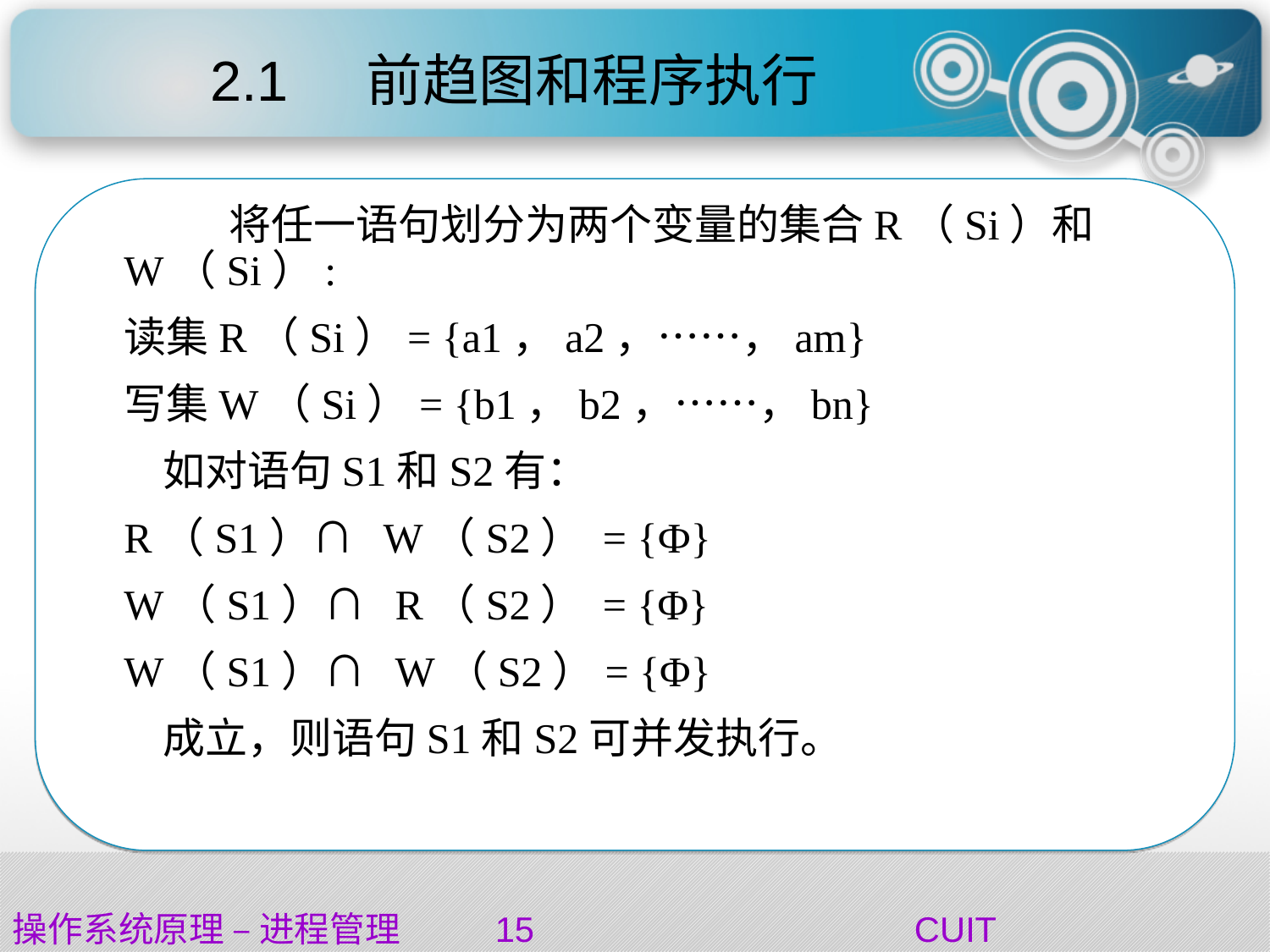

# 2.1	 前趋图和程序执行
            将任一语句划分为两个变量的集合R（Si）和W（Si）:
	读集R（Si）= {a1，a2，……，am}
	写集W（Si）= {b1，b2，……，bn}
        如对语句S1和S2有：
	R（S1）∩  W（S2） = {Ф}
	W（S1）∩  R（S2） = {Φ}
	W（S1）∩  W（S2）= {Φ}
        成立，则语句S1和S2可并发执行。